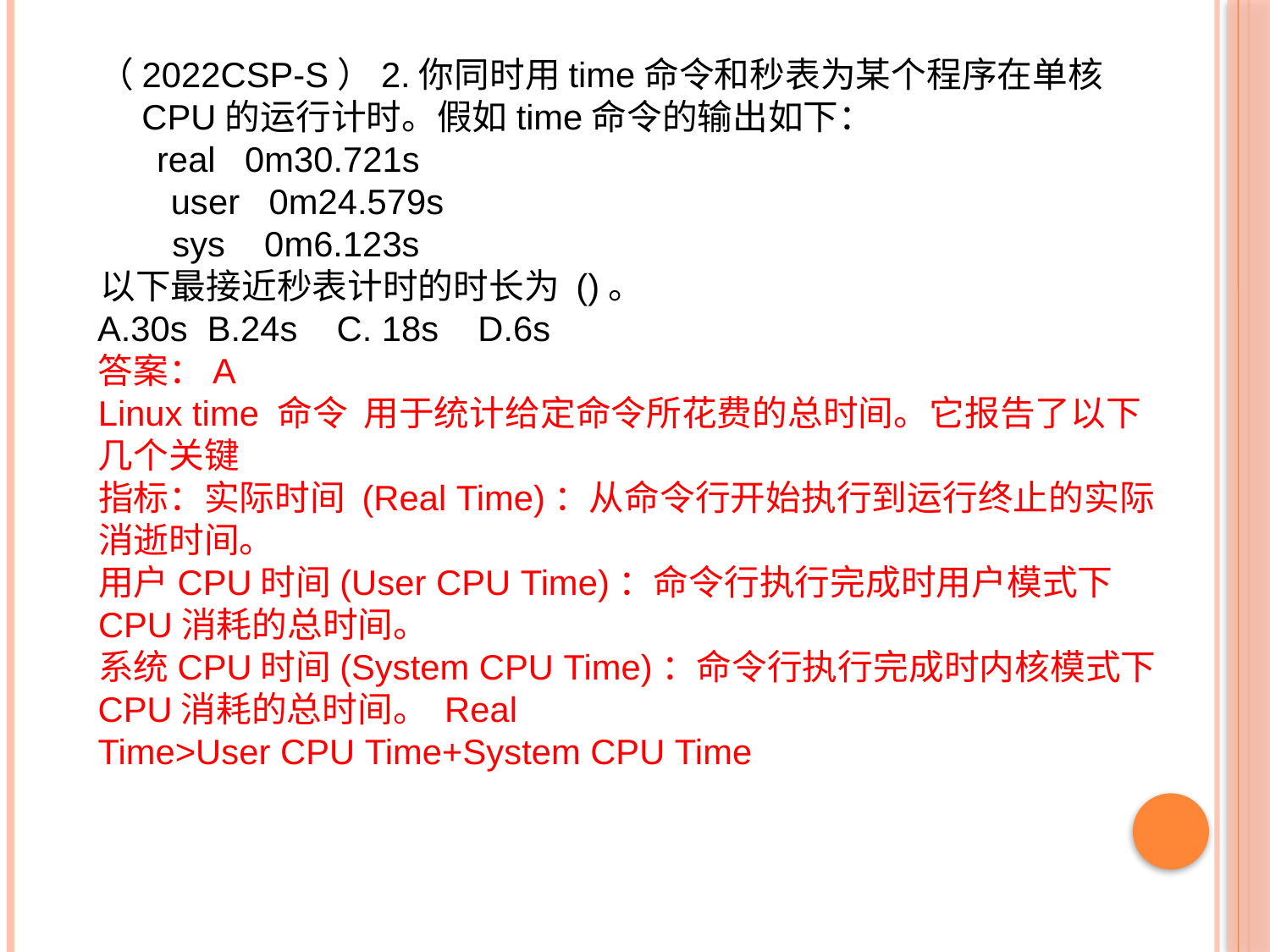

（2022CSP-S）2.你同时用time命令和秒表为某个程序在单核CPU的运行计时。假如time命令的输出如下：
      real   0m30.721s
   user   0m24.579s
   sys    0m6.123s
以下最接近秒表计时的时长为 ()。
A.30s  B.24s    C. 18s    D.6s
答案：A
Linux time 命令  用于统计给定命令所花费的总时间。它报告了以下几个关键
指标：实际时间 (Real Time)：从命令行开始执行到运行终止的实际消逝时间。
用户CPU时间(User CPU Time)：命令行执行完成时用户模式下CPU消耗的总时间。
系统CPU时间(System CPU Time)：命令行执行完成时内核模式下CPU消耗的总时间。 Real Time>User CPU Time+System CPU Time